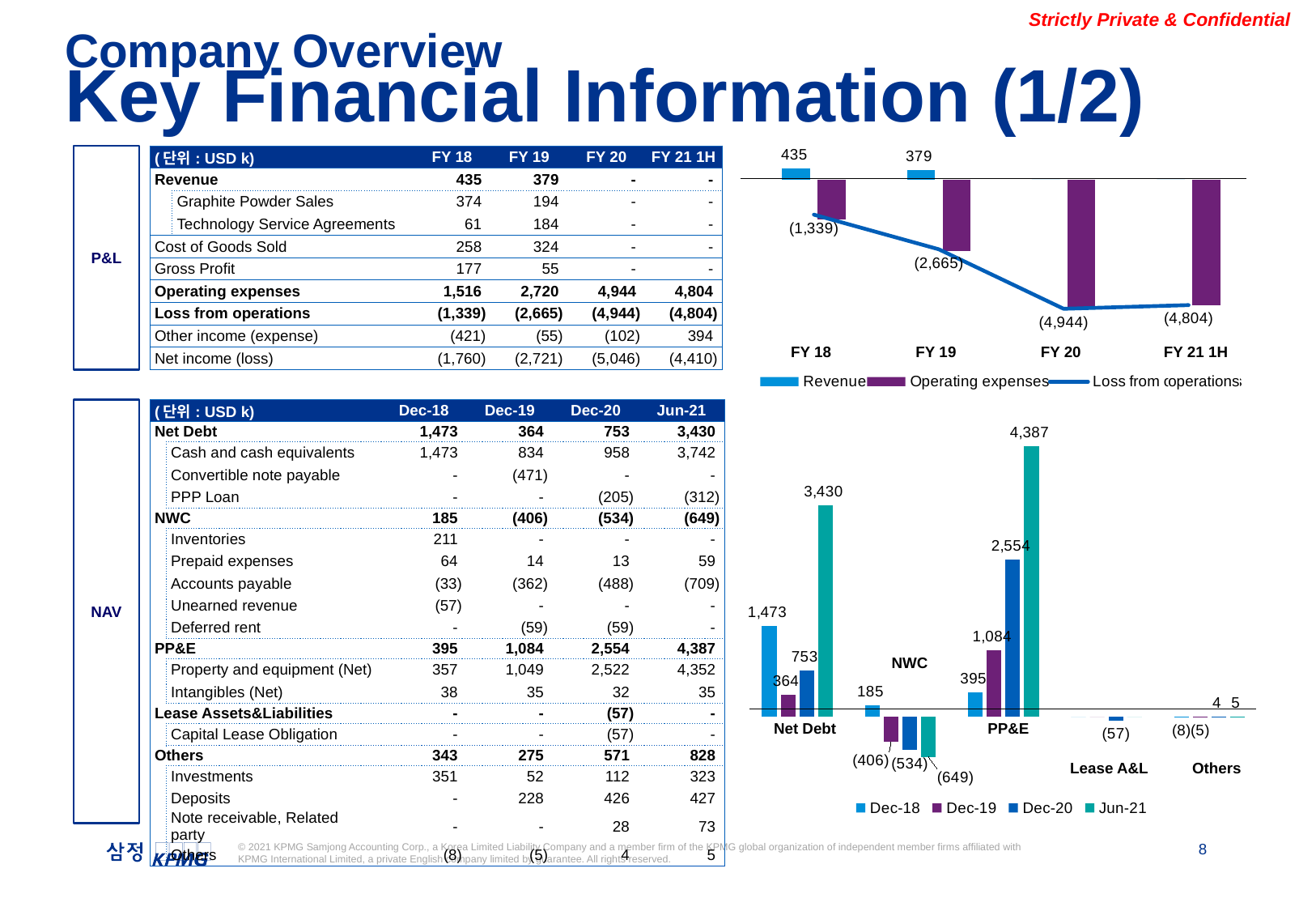

Company Overview
Key Financial Information (1/2)

### Chart

| Category | Revenue | Operating expenses | Loss from oprerations |
|---|---|---|---|
| 18 | 434.89844 | -1515.6315 | -1338.6651299999999 |
| 19 | 378.89719999999994 | -2720.2010600000003 | -2665.3794600000006 |
| 20 | 0.0 | -4944.0503499999995 | -4944.0503499999995 |
| 21 | 0.0 | -4804.20805 | -4804.20805 |
| (단위: USD k) |  | FY 18 | FY 19 | FY 20 | FY 21 1H |
| --- | --- | --- | --- | --- | --- |
| Revenue |  | 435 | 379 | - | - |
|  | Graphite Powder Sales | 374 | 194 | - | - |
|  | Technology Service Agreements | 61 | 184 | - | - |
| Cost of Goods Sold |  | 258 | 324 | - | - |
| Gross Profit |  | 177 | 55 | - | - |
| Operating expenses |  | 1,516 | 2,720 | 4,944 | 4,804 |
| Loss from operations |  | (1,339) | (2,665) | (4,944) | (4,804) |
| Other income (expense) |  | (421) | (55) | (102) | 394 |
| Net income (loss) |  | (1,760) | (2,721) | (5,046) | (4,410) |
P&L
FY 18
FY 19
FY 20
FY 21 1H
operations
NAV
| (단위: USD k) |  | Dec-18 | Dec-19 | Dec-20 | Jun-21 |
| --- | --- | --- | --- | --- | --- |
| Net Debt |  | 1,473 | 364 | 753 | 3,430 |
|  | Cash and cash equivalents | 1,473 | 834 | 958 | 3,742 |
|  | Convertible note payable | - | (471) | - | - |
|  | PPP Loan | - | - | (205) | (312) |
| NWC |  | 185 | (406) | (534) | (649) |
|  | Inventories | 211 | - | - | - |
|  | Prepaid expenses | 64 | 14 | 13 | 59 |
|  | Accounts payable | (33) | (362) | (488) | (709) |
|  | Unearned revenue | (57) | - | - | - |
|  | Deferred rent | - | (59) | (59) | - |
| PP&E |  | 395 | 1,084 | 2,554 | 4,387 |
|  | Property and equipment (Net) | 357 | 1,049 | 2,522 | 4,352 |
|  | Intangibles (Net) | 38 | 35 | 32 | 35 |
| Lease Assets&Liabilities |  | - | - | (57) | - |
|  | Capital Lease Obligation | - | - | (57) | - |
| Others |  | 343 | 275 | 571 | 828 |
|  | Investments | 351 | 52 | 112 | 323 |
|  | Deposits | - | 228 | 426 | 427 |
|  | Note receivable, Related party | - | - | 28 | 73 |
|  | Others | (8) | (5) | 4 | 5 |

### Chart

| Category | Dec-18 | Dec-19 | Dec-20 | Jun-21 |
|---|---|---|---|---|
| Net Debt | 1473.46976 | 363.76835 | 752.97477 | 3430.1885 |
| NWC | 185.0 | -406.0 | -534.0 | -649.0 |
| PP&E | 395.0 | 1084.0 | 2554.0 | 4387.0 |
| Lease A&L | 0.0 | 0.0 | -57.0 | 0.0 |
| Others | -8.0 | -5.0 | 4.0 | 5.0 |
NWC
Net Debt
PP&E
Lease A&L
Others